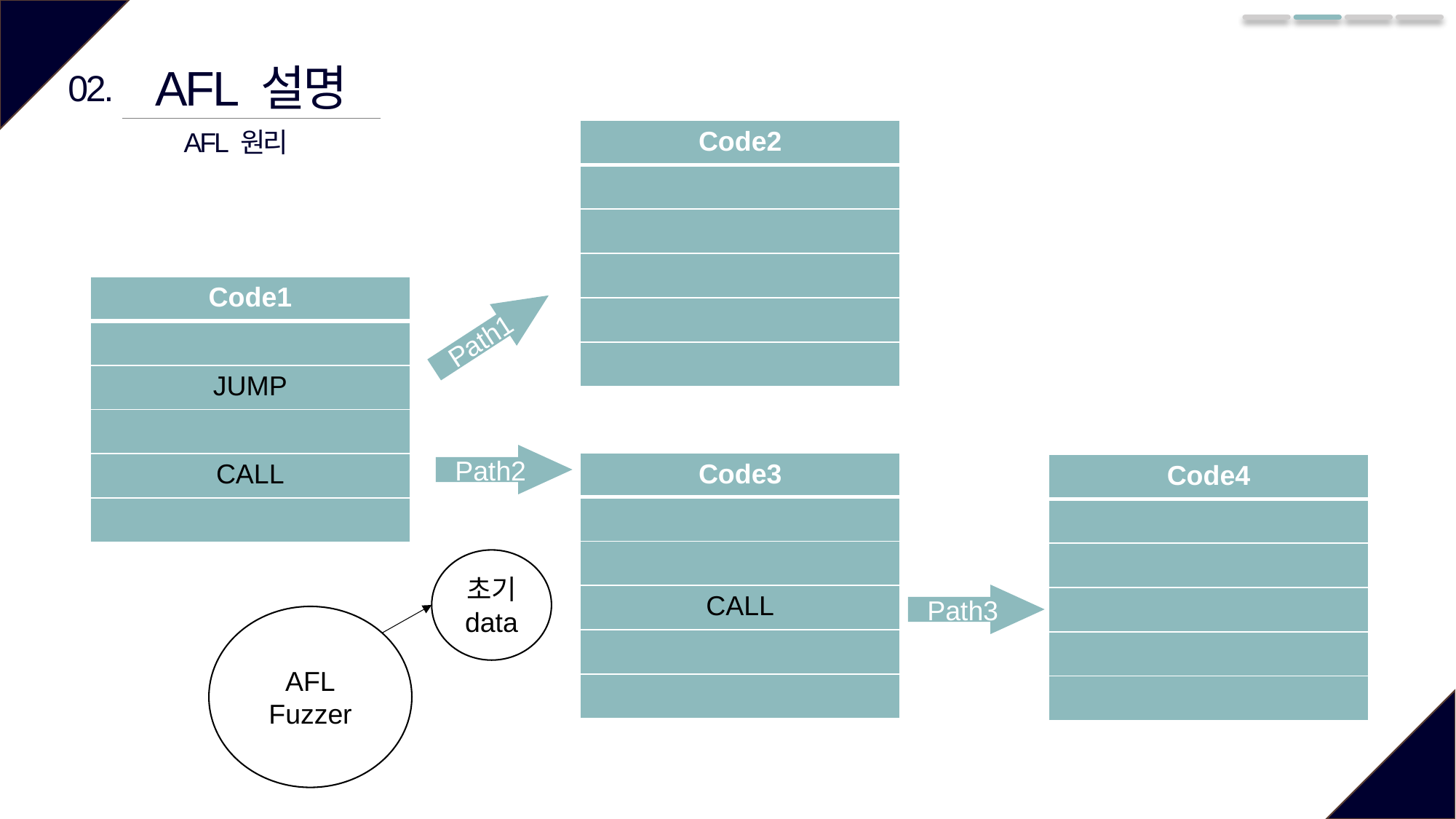

AFL 설명
02.
AFL 원리
| Code2 |
| --- |
|  |
|  |
|  |
|  |
|  |
| Code1 |
| --- |
|  |
| JUMP |
|  |
| CALL |
|  |
Path1
Path2
| Code3 |
| --- |
|  |
|  |
| CALL |
|  |
|  |
| Code4 |
| --- |
|  |
|  |
|  |
|  |
|  |
초기
data
Path3
AFL
Fuzzer